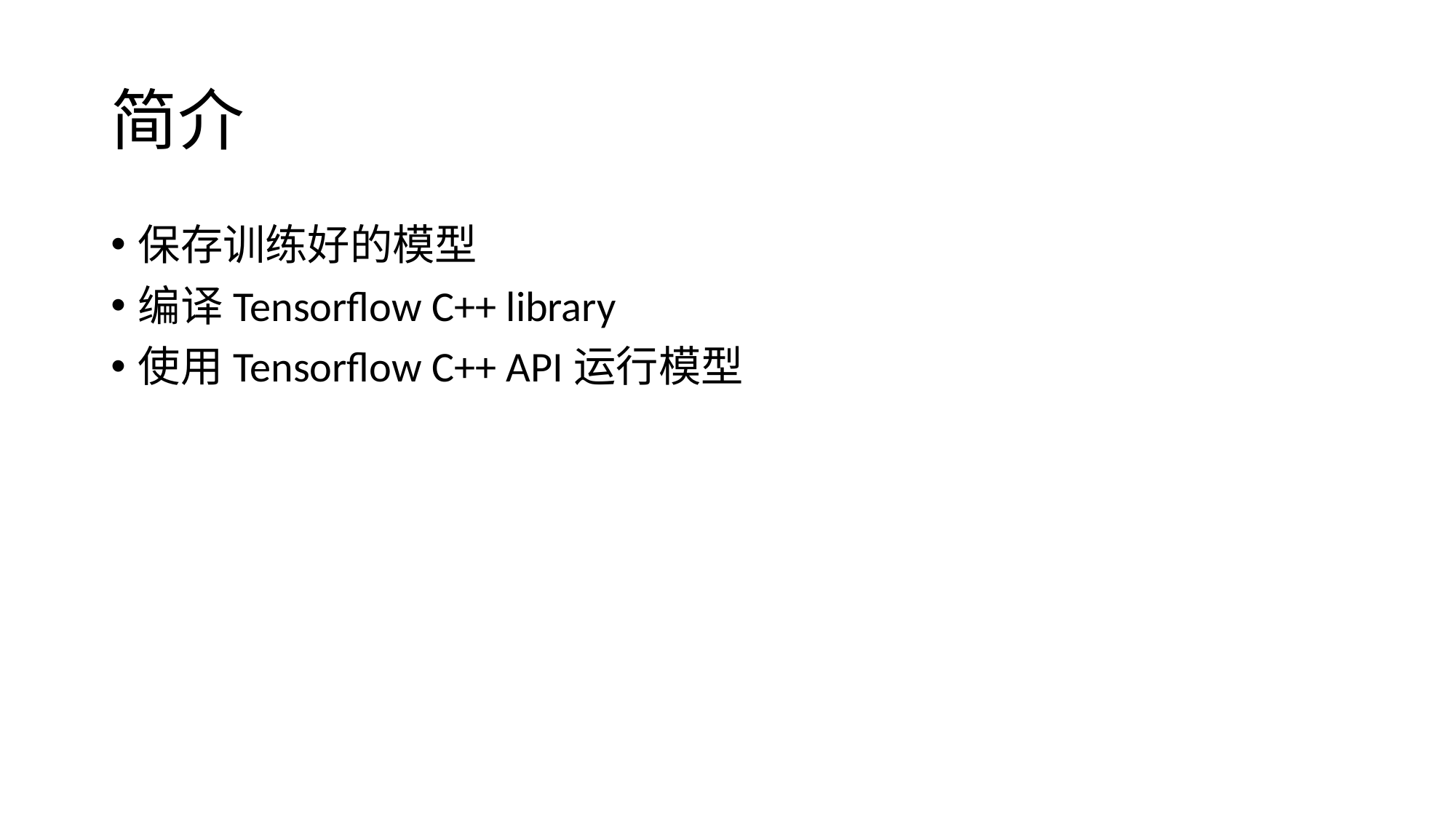

# 简介
保存训练好的模型
编译Tensorflow C++ library
使用Tensorflow C++ API运行模型